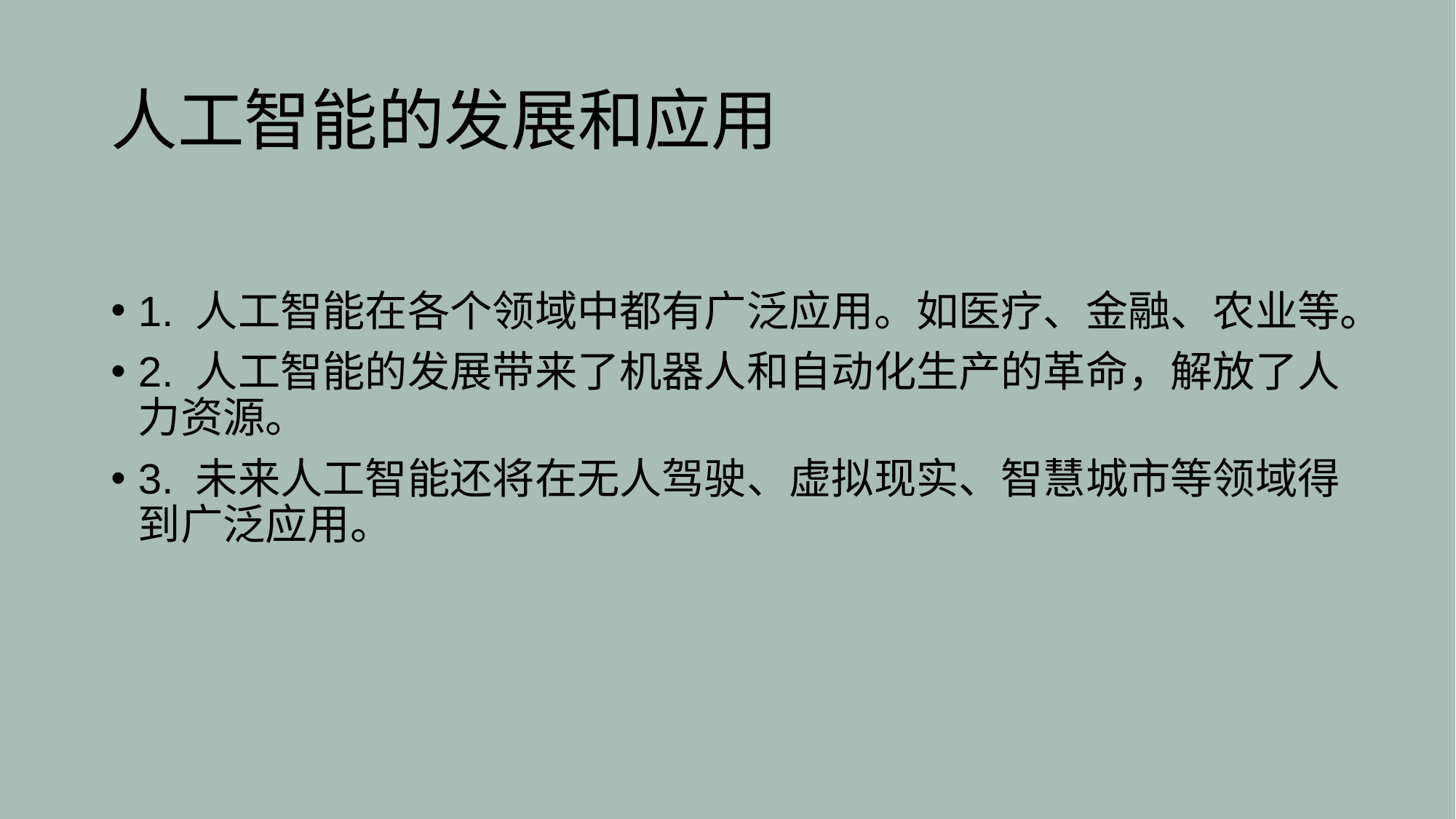

# 人工智能的发展和应用

1. 人工智能在各个领域中都有广泛应用。如医疗、金融、农业等。
2. 人工智能的发展带来了机器人和自动化生产的革命，解放了人力资源。
3. 未来人工智能还将在无人驾驶、虚拟现实、智慧城市等领域得到广泛应用。